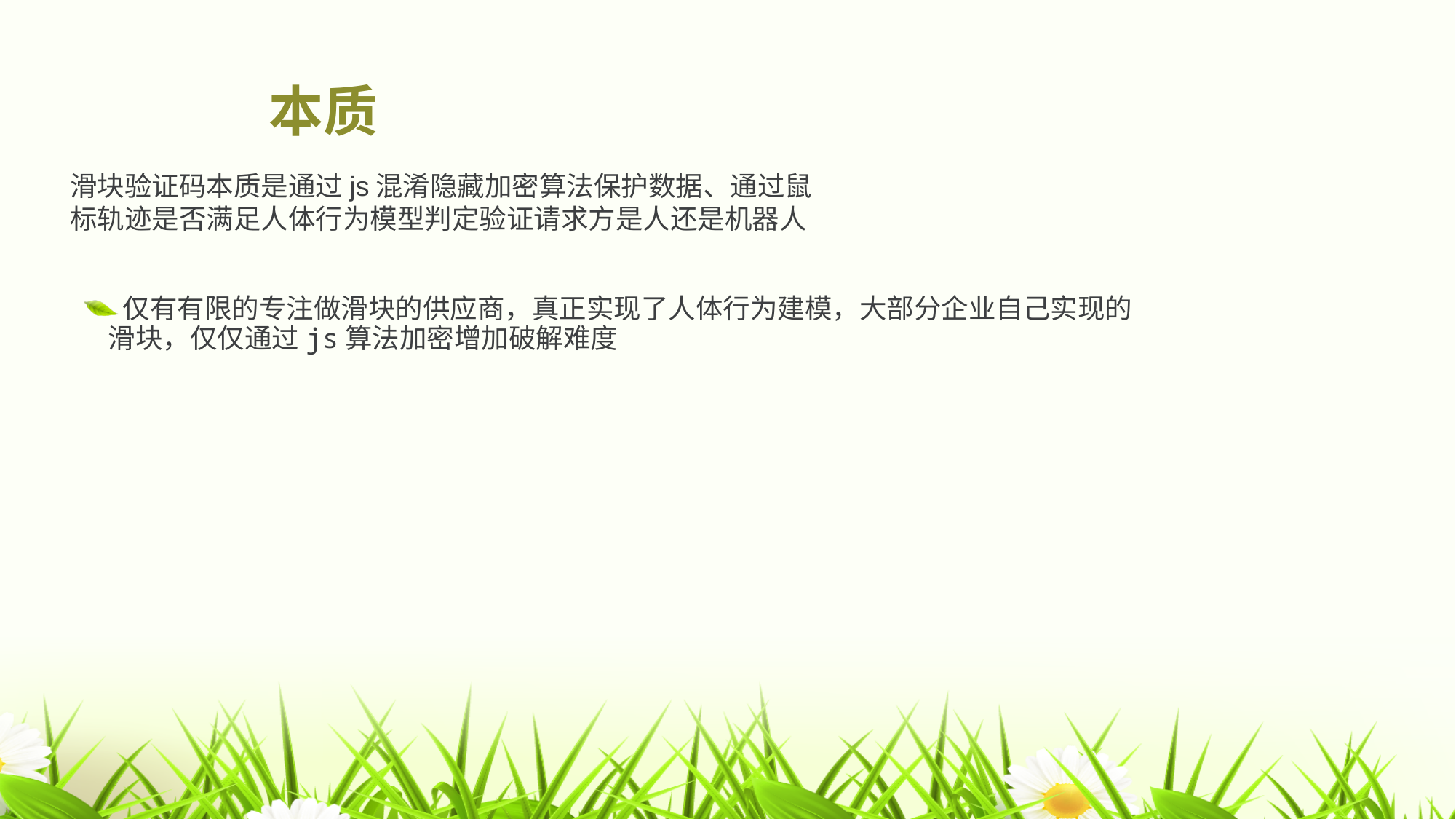

本质
滑块验证码本质是通过js混淆隐藏加密算法保护数据、通过鼠标轨迹是否满足人体行为模型判定验证请求方是人还是机器人
仅有有限的专注做滑块的供应商，真正实现了人体行为建模，大部分企业自己实现的滑块，仅仅通过js算法加密增加破解难度